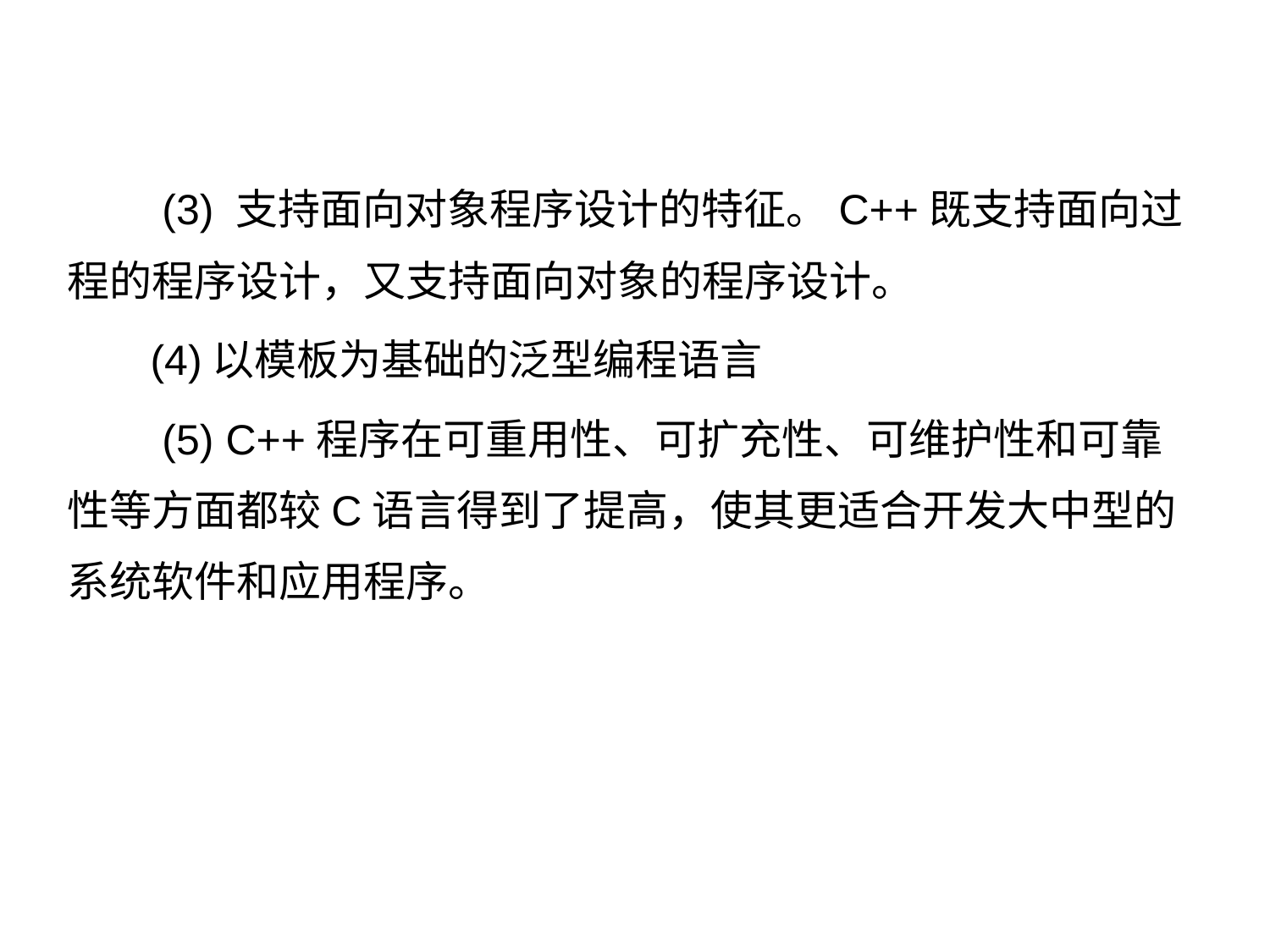

(3) 支持面向对象程序设计的特征。C++既支持面向过程的程序设计，又支持面向对象的程序设计。
       (4)以模板为基础的泛型编程语言
　　(5) C++程序在可重用性、可扩充性、可维护性和可靠性等方面都较C语言得到了提高，使其更适合开发大中型的系统软件和应用程序。